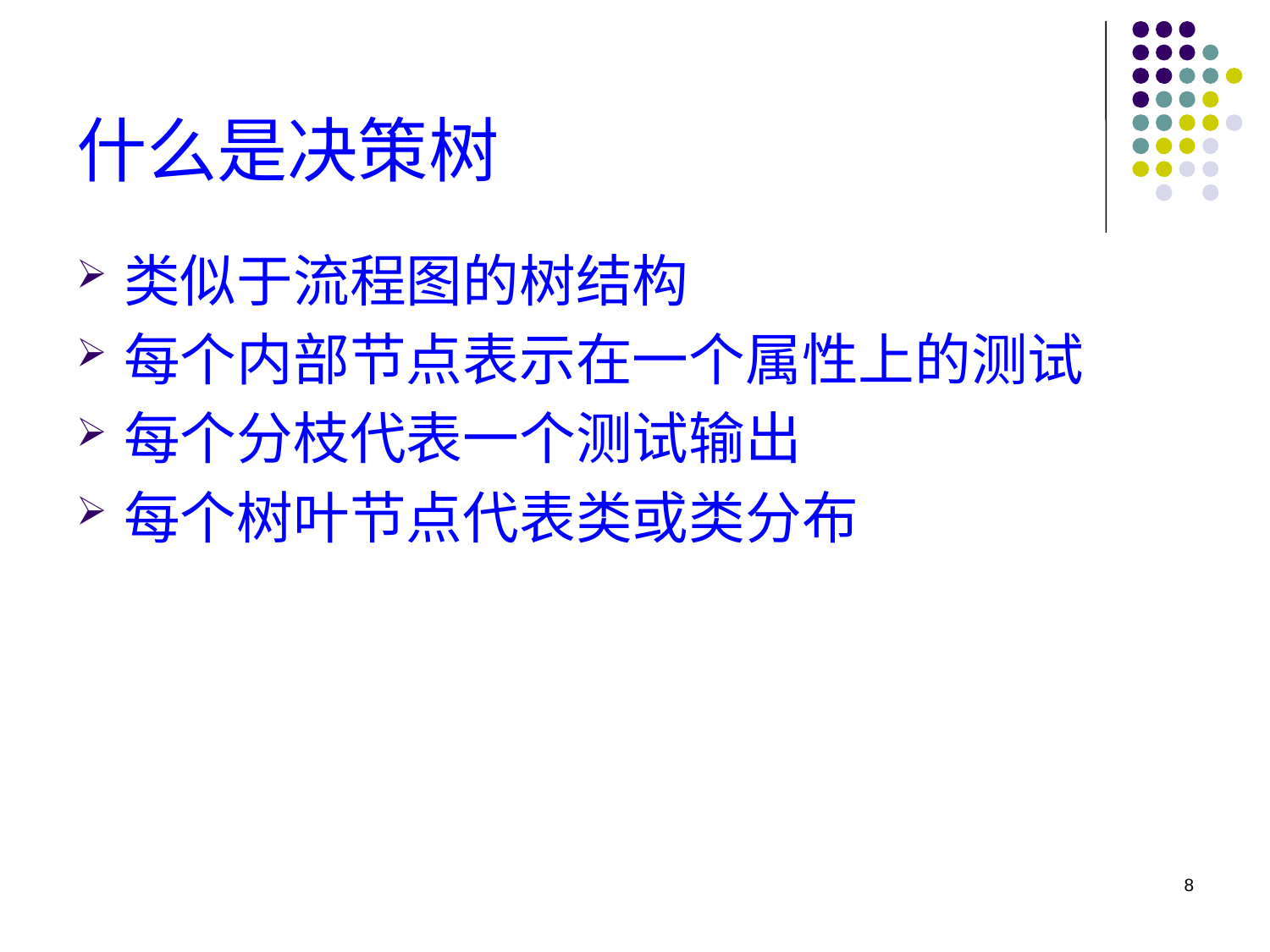

# 什么是决策树
类似于流程图的树结构
每个内部节点表示在一个属性上的测试
每个分枝代表一个测试输出
每个树叶节点代表类或类分布
8